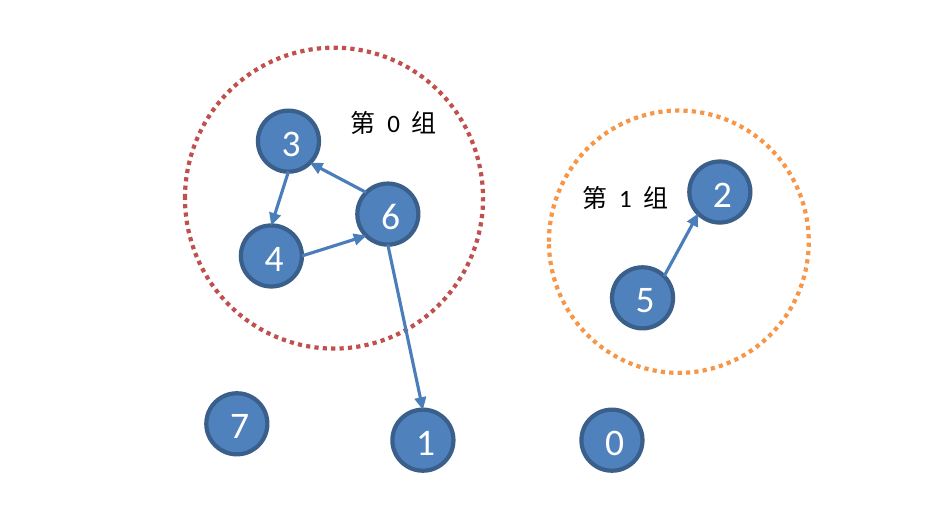

第 0 组
3

2
第 1 组
6
4
5
7
1
0